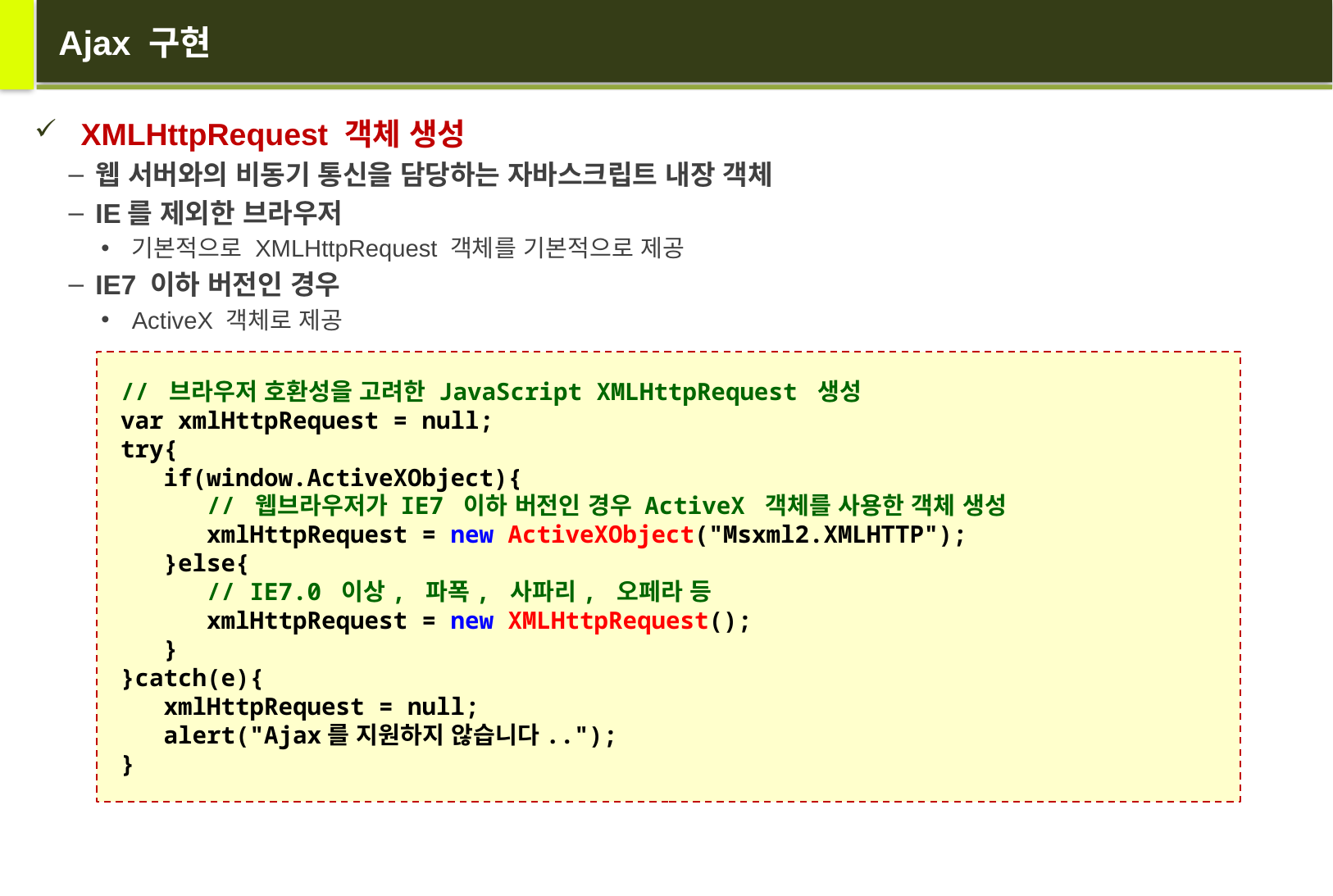

# Ajax 구현
XMLHttpRequest 객체 생성
웹 서버와의 비동기 통신을 담당하는 자바스크립트 내장 객체
IE를 제외한 브라우저
기본적으로 XMLHttpRequest 객체를 기본적으로 제공
IE7 이하 버전인 경우
ActiveX 객체로 제공
// 브라우저 호환성을 고려한 JavaScript XMLHttpRequest 생성
var xmlHttpRequest = null;
try{
   if(window.ActiveXObject){
      // 웹브라우저가 IE7 이하 버전인 경우 ActiveX 객체를 사용한 객체 생성
      xmlHttpRequest = new ActiveXObject("Msxml2.XMLHTTP");
   }else{
      // IE7.0 이상, 파폭, 사파리, 오페라 등
      xmlHttpRequest = new XMLHttpRequest();
   }
}catch(e){
   xmlHttpRequest = null;
   alert("Ajax를 지원하지 않습니다..");
}